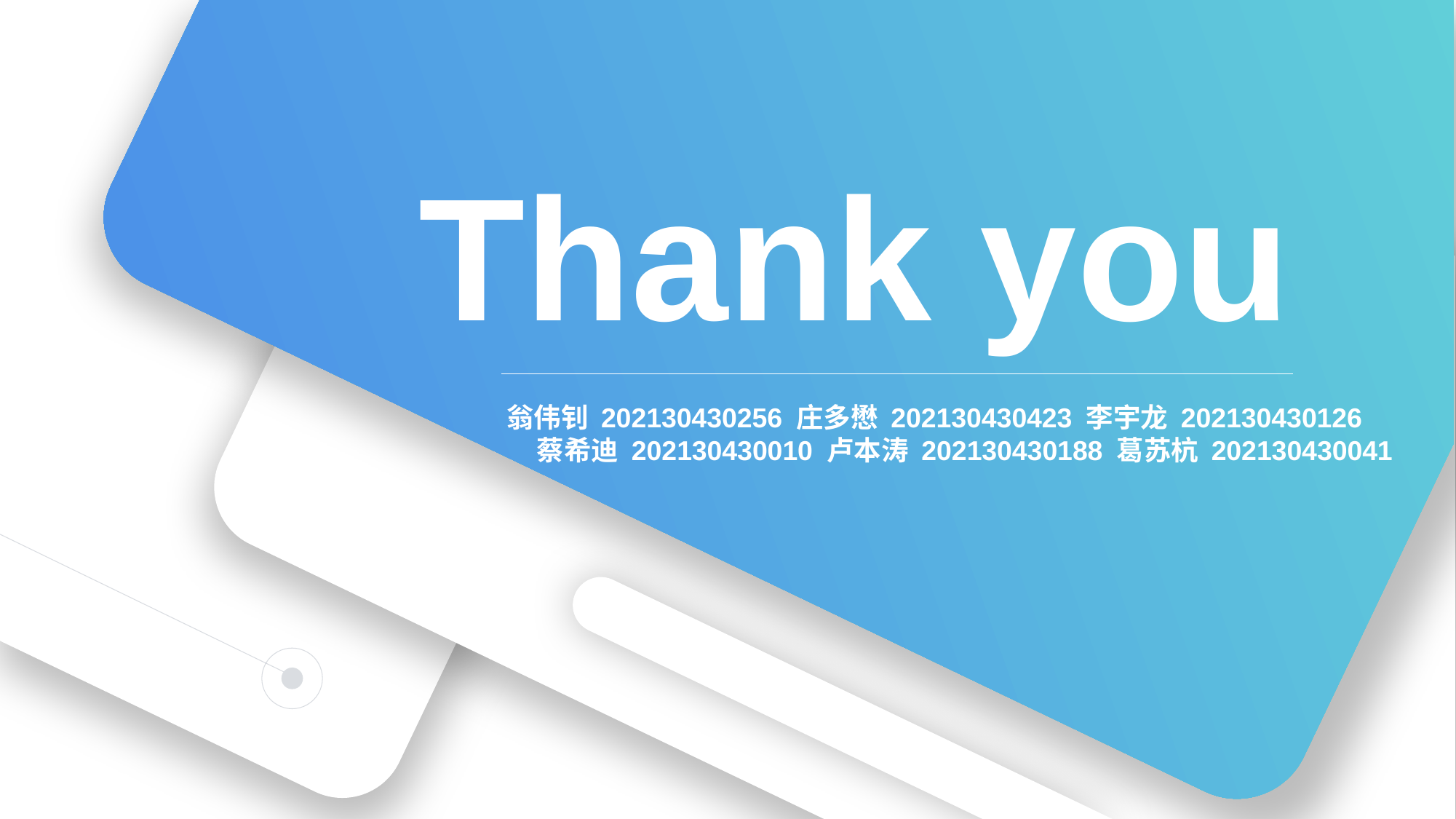

Thank you
翁伟钊 202130430256 庄多懋 202130430423 李宇龙 202130430126
蔡希迪 202130430010 卢本涛 202130430188 葛苏杭 202130430041